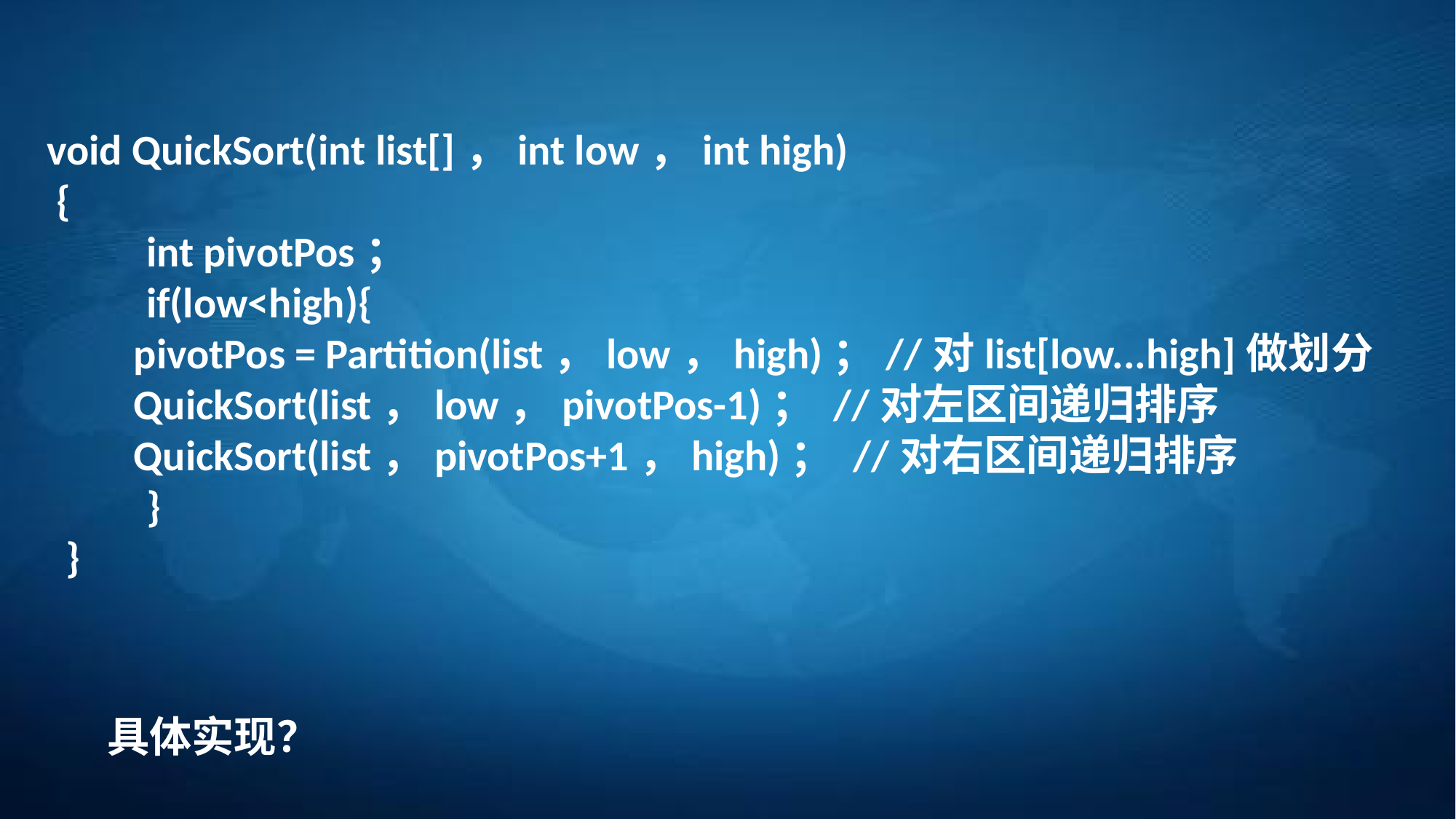

void QuickSort(int list[]，int low，int high)
   {
	 int pivotPos；
	 if(low<high){
           pivotPos = Partition(list，low，high)；//对list[low...high]做划分
           QuickSort(list，low，pivotPos-1)； //对左区间递归排序
           QuickSort(list，pivotPos+1，high)； //对右区间递归排序
      	 }
    }
具体实现？